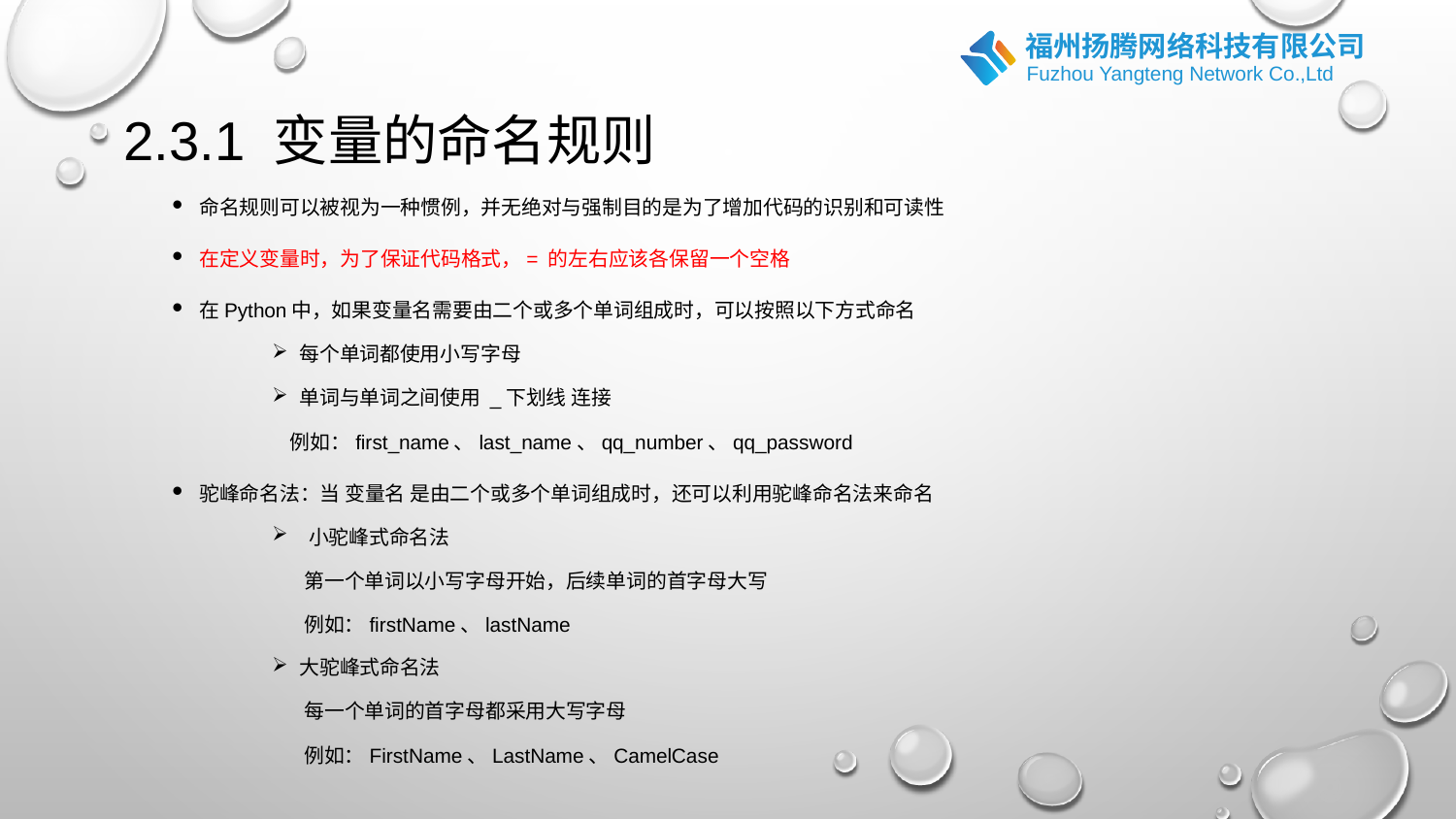

# 2.3.1 变量的命名规则
命名规则可以被视为一种惯例，并无绝对与强制目的是为了增加代码的识别和可读性
在定义变量时，为了保证代码格式，= 的左右应该各保留一个空格
在Python中，如果变量名需要由二个或多个单词组成时，可以按照以下方式命名
每个单词都使用小写字母
单词与单词之间使用 _下划线 连接
例如：first_name、last_name、qq_number、qq_password
驼峰命名法：当 变量名 是由二个或多个单词组成时，还可以利用驼峰命名法来命名
 小驼峰式命名法
  第一个单词以小写字母开始，后续单词的首字母大写
  例如：firstName、lastName
大驼峰式命名法
  每一个单词的首字母都采用大写字母
  例如：FirstName、LastName、CamelCase